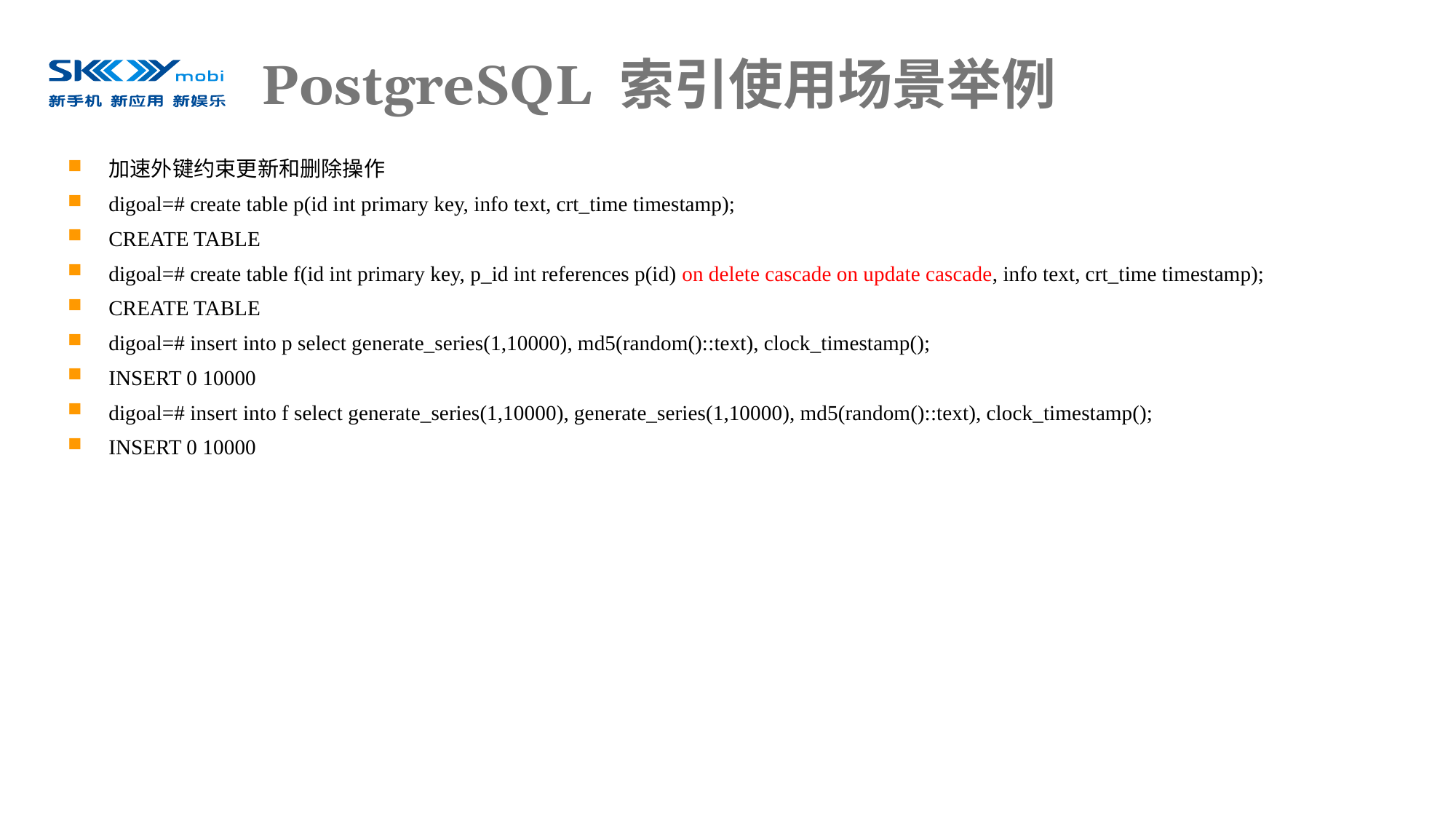

# PostgreSQL 索引使用场景举例
加速外键约束更新和删除操作
digoal=# create table p(id int primary key, info text, crt_time timestamp);
CREATE TABLE
digoal=# create table f(id int primary key, p_id int references p(id) on delete cascade on update cascade, info text, crt_time timestamp);
CREATE TABLE
digoal=# insert into p select generate_series(1,10000), md5(random()::text), clock_timestamp();
INSERT 0 10000
digoal=# insert into f select generate_series(1,10000), generate_series(1,10000), md5(random()::text), clock_timestamp();
INSERT 0 10000